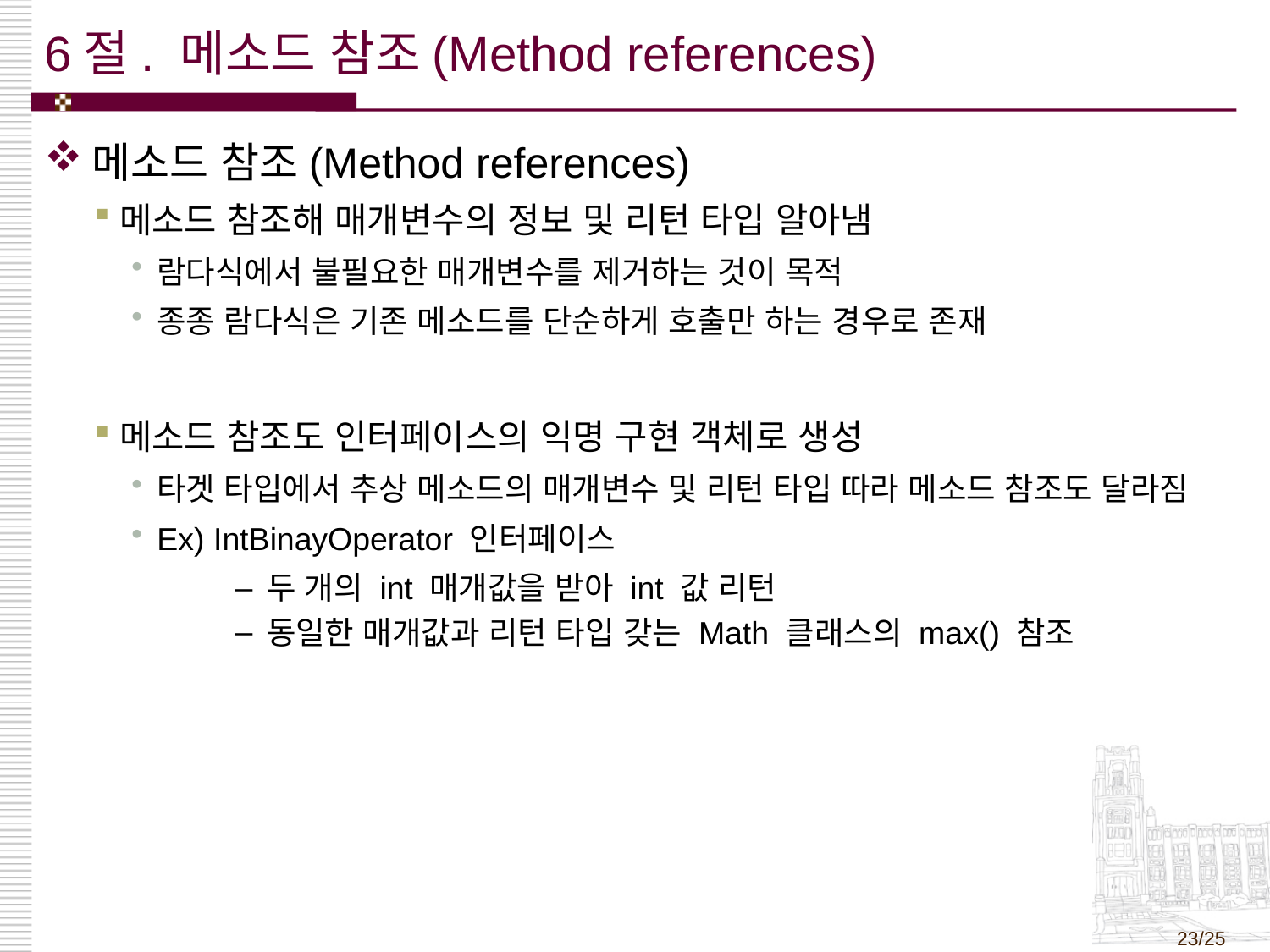

# 6절. 메소드 참조(Method references)
메소드 참조(Method references)
메소드 참조해 매개변수의 정보 및 리턴 타입 알아냄
람다식에서 불필요한 매개변수를 제거하는 것이 목적
종종 람다식은 기존 메소드를 단순하게 호출만 하는 경우로 존재

메소드 참조도 인터페이스의 익명 구현 객체로 생성
타겟 타입에서 추상 메소드의 매개변수 및 리턴 타입 따라 메소드 참조도 달라짐
Ex) IntBinayOperator 인터페이스
두 개의 int 매개값을 받아 int 값 리턴
동일한 매개값과 리턴 타입 갖는 Math 클래스의 max() 참조